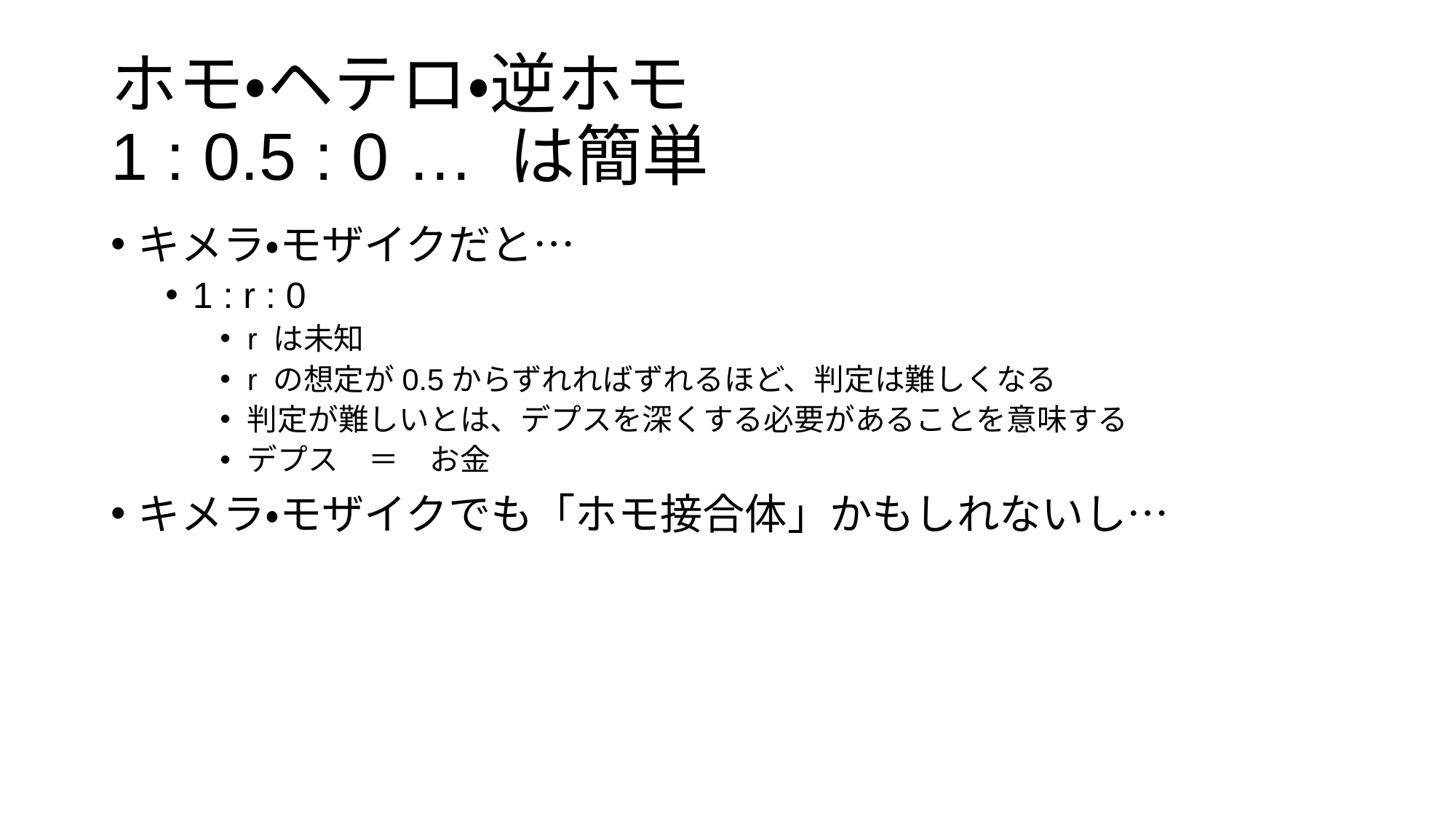

# ホモ・ヘテロ・逆ホモ 1 : 0.5 : 0 … は簡単
キメラ・モザイクだと…
1 : r : 0
r は未知
r の想定が0.5からずれればずれるほど、判定は難しくなる
判定が難しいとは、デプスを深くする必要があることを意味する
デプス　＝　お金
キメラ・モザイクでも「ホモ接合体」かもしれないし…